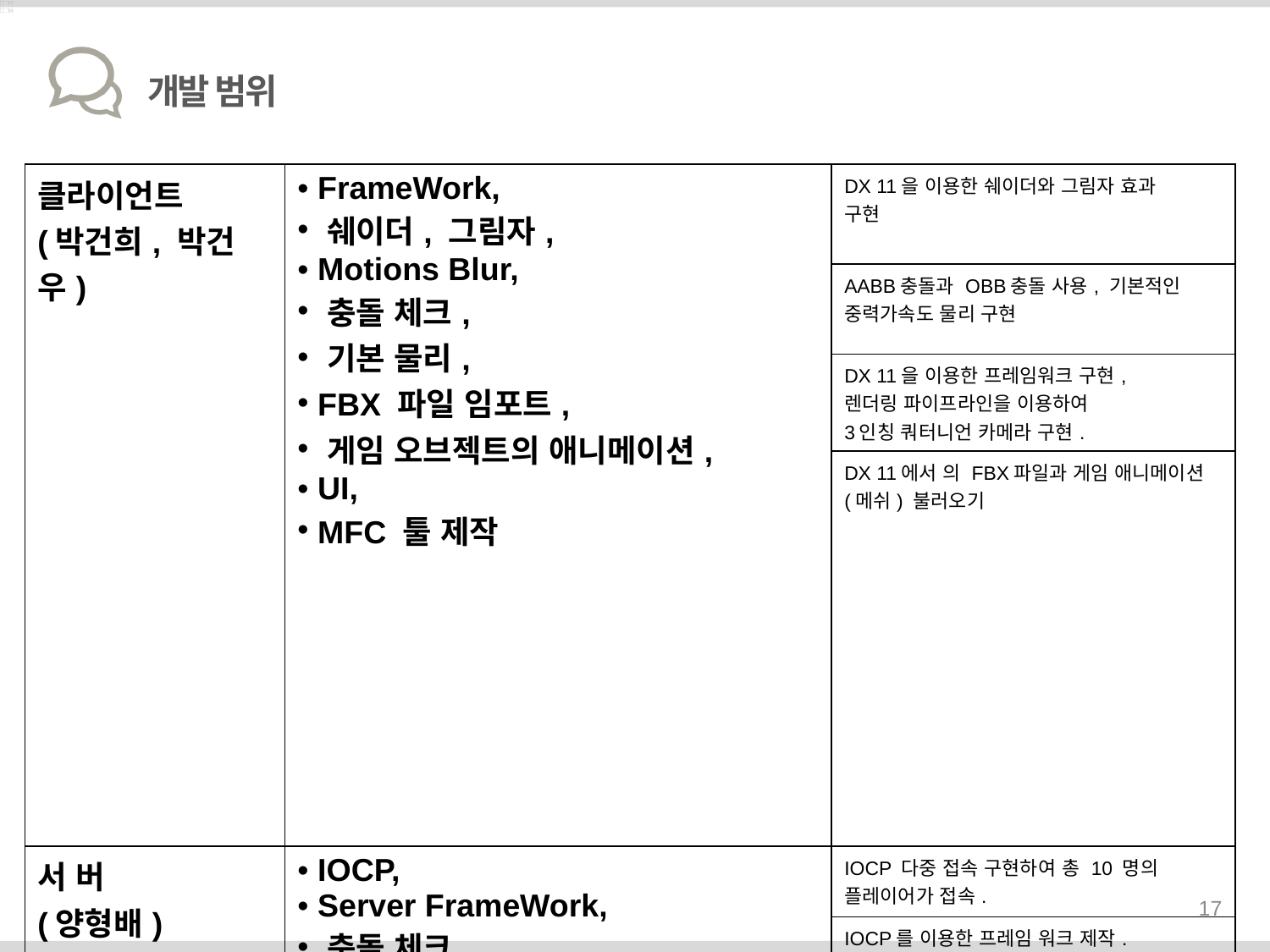

# 개발 범위
| 클라이언트 (박건희, 박건우) | FrameWork, 쉐이더, 그림자, Motions Blur, 충돌 체크, 기본 물리, FBX 파일 임포트, 게임 오브젝트의 애니메이션, UI, MFC 툴 제작 | DX 11을 이용한 쉐이더와 그림자 효과 구현 |
| --- | --- | --- |
|  |  | AABB충돌과 OBB충돌 사용, 기본적인 중력가속도 물리 구현 |
|  |  | DX 11을 이용한 프레임워크 구현, 렌더링 파이프라인을 이용하여 3인칭 쿼터니언 카메라 구현. |
|  |  | DX 11에서 의 FBX파일과 게임 애니메이션(메쉬) 불러오기 |
| 서 버 (양형배) | IOCP, Server FrameWork, 충돌 체크, 지원군 AI 구현, 클라이언트 서버 동기화 | IOCP 다중 접속 구현하여 총 10 명의 플레이어가 접속. |
|  |  | IOCP를 이용한 프레임 워크 제작. |
|  |  | 서버에서 충돌을 체크하여 클라이언트에 패킷 전송 |
|  |  | 5:5 대전이 원활 할 수 있도록 수신 받은 패킷을 통하여 자신의 캐릭터와 다른 플레이어들의 캐릭터의 이동을 통해 동기화 되도록 처리한다. |
17